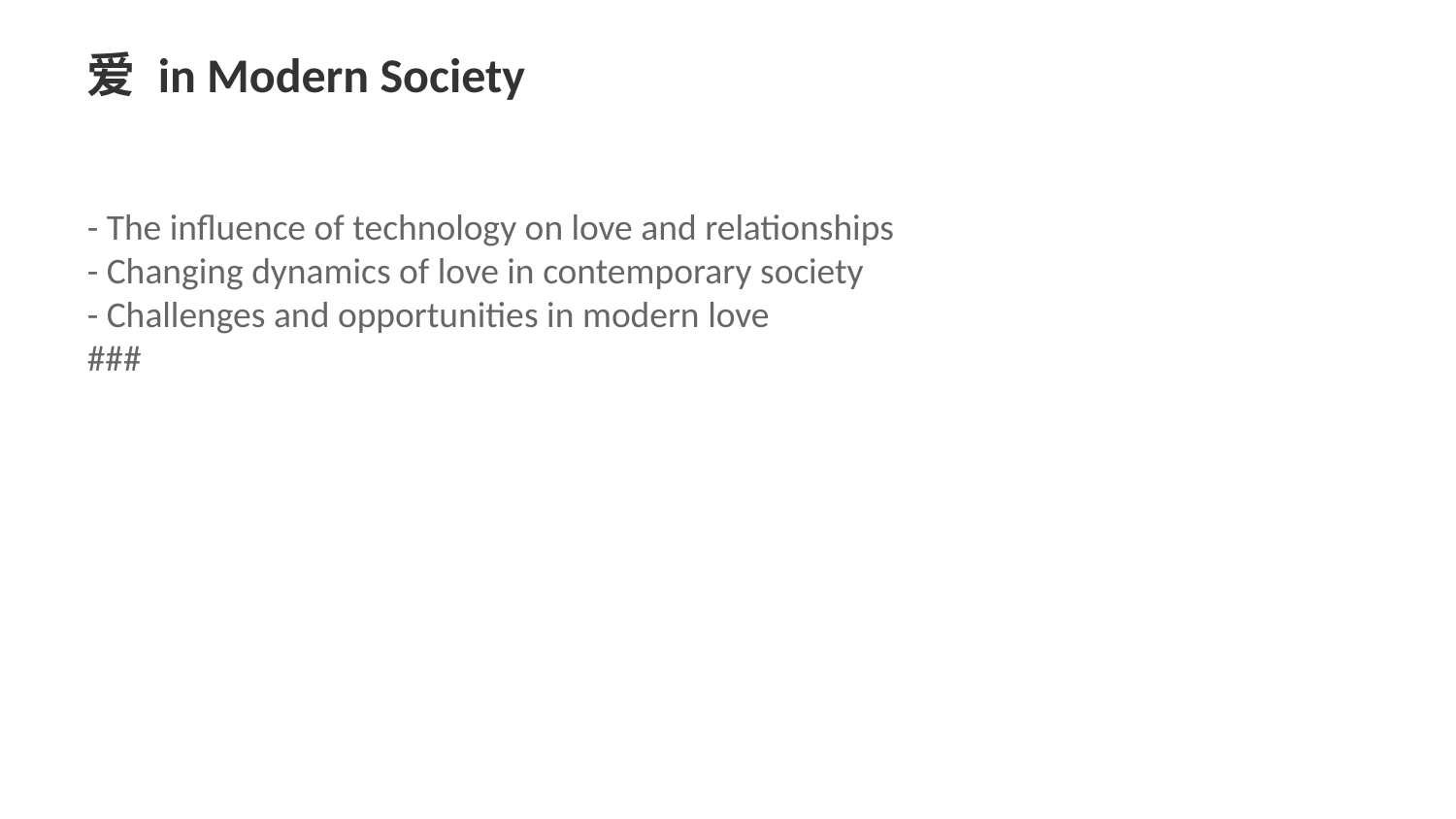

爱 in Modern Society
- The influence of technology on love and relationships
- Changing dynamics of love in contemporary society
- Challenges and opportunities in modern love
###